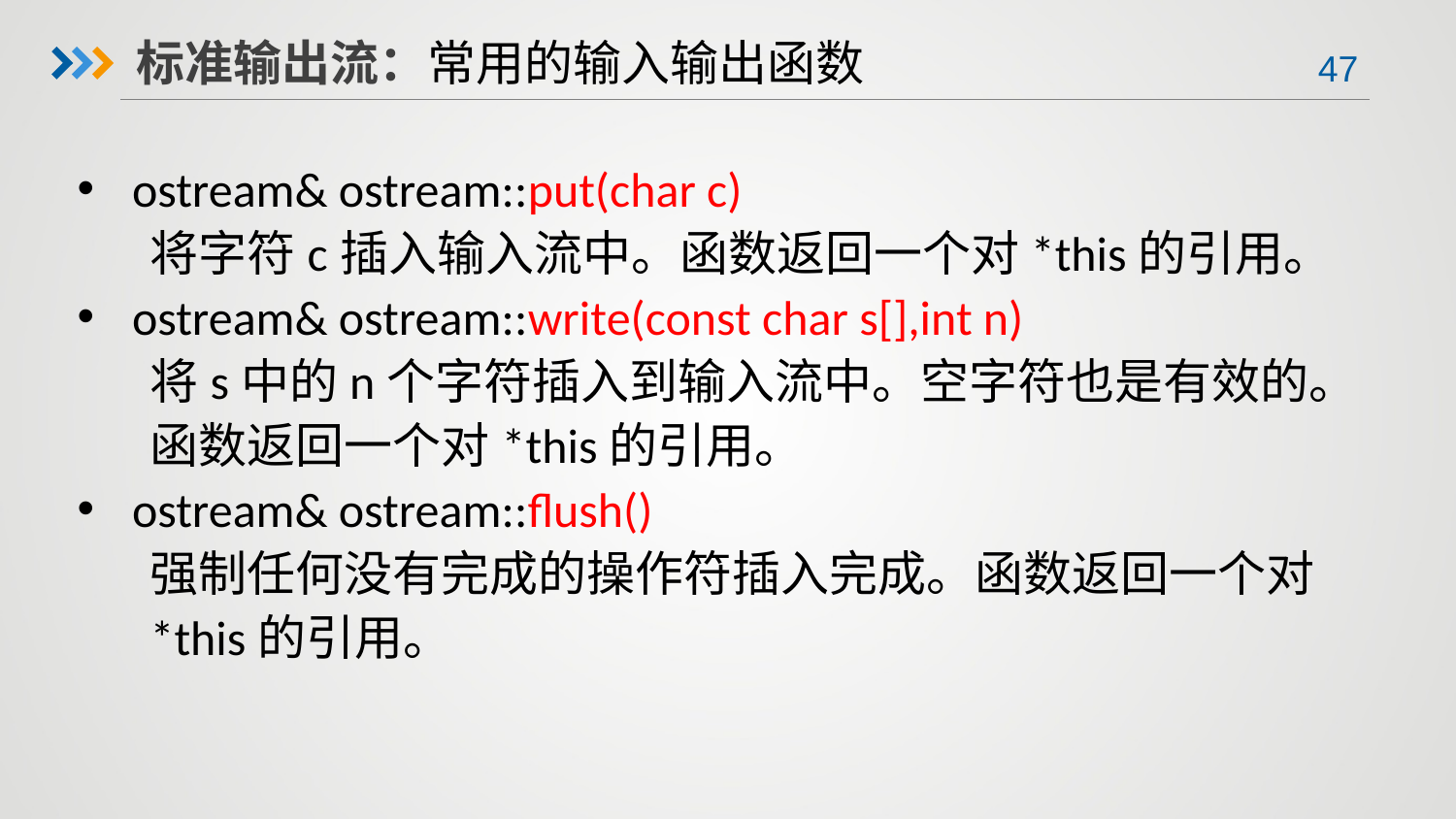

标准输出流：常用的输入输出函数
ostream& ostream::put(char c)
将字符c插入输入流中。函数返回一个对*this的引用。
ostream& ostream::write(const char s[],int n)
将s中的n个字符插入到输入流中。空字符也是有效的。函数返回一个对*this的引用。
ostream& ostream::flush()
强制任何没有完成的操作符插入完成。函数返回一个对*this的引用。